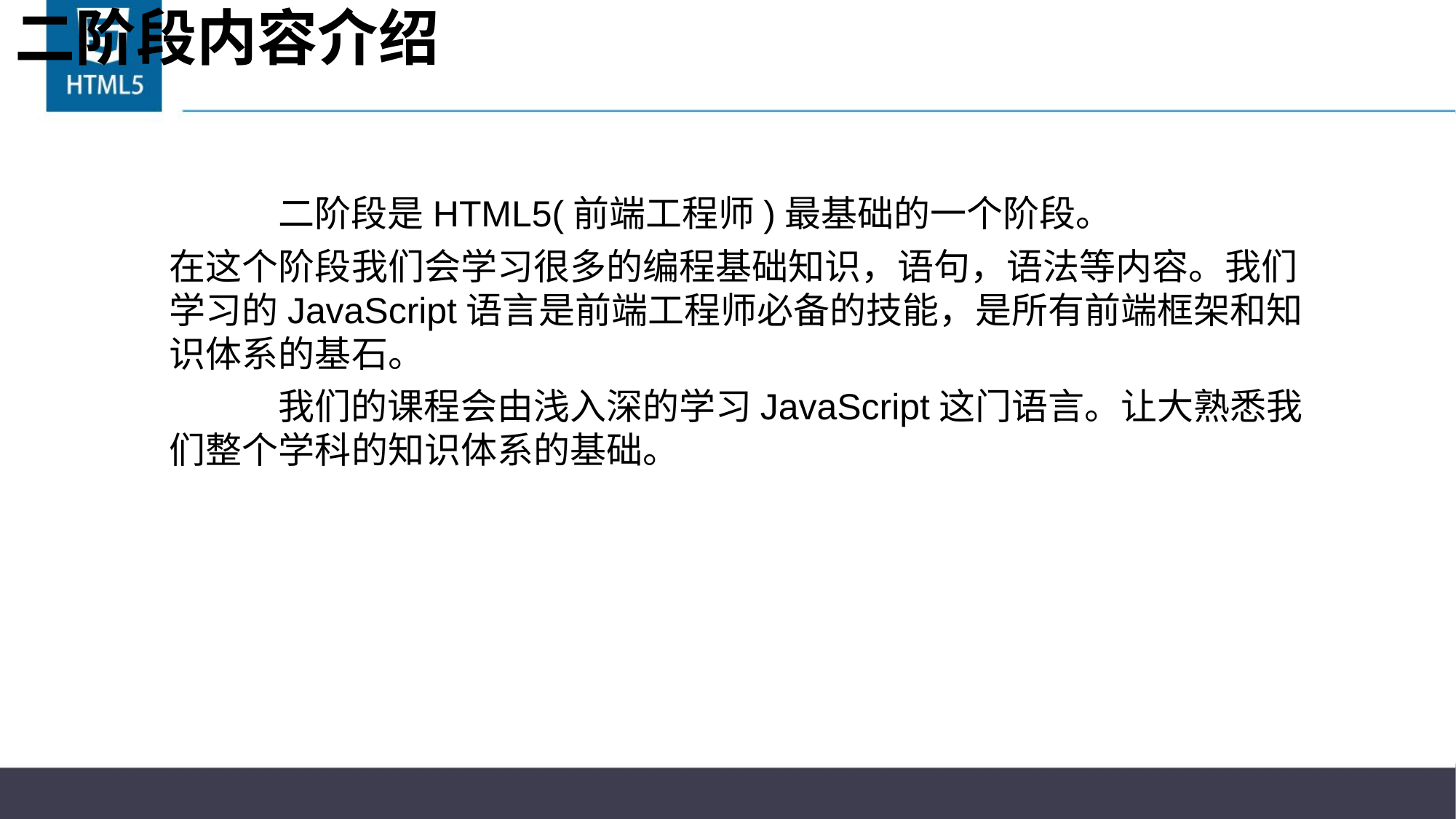

# 二阶段内容介绍
	二阶段是HTML5(前端工程师)最基础的一个阶段。
在这个阶段我们会学习很多的编程基础知识，语句，语法等内容。我们学习的JavaScript语言是前端工程师必备的技能，是所有前端框架和知识体系的基石。
	我们的课程会由浅入深的学习JavaScript这门语言。让大熟悉我们整个学科的知识体系的基础。